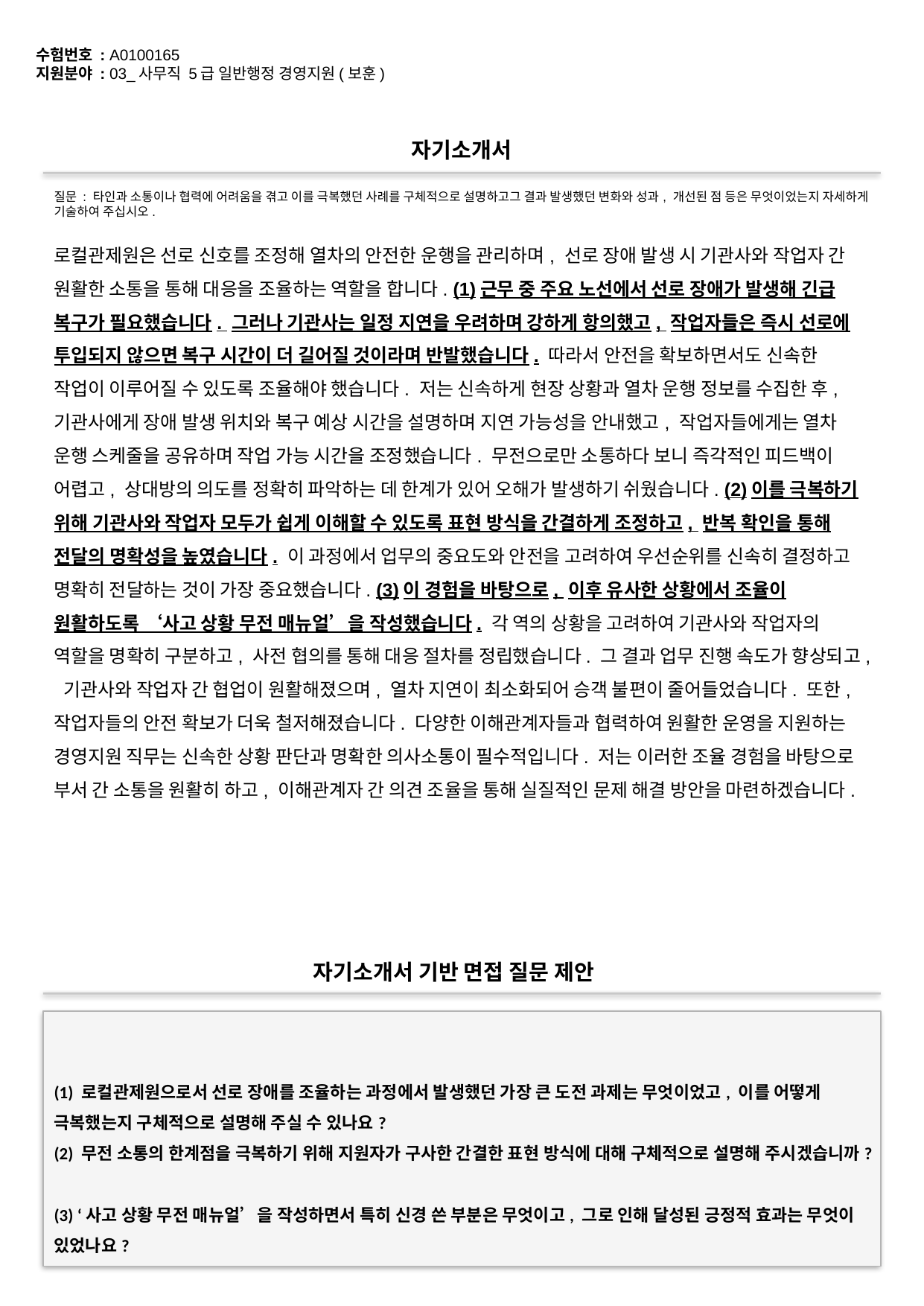

수험번호 : A0100165
지원분야 : 03_사무직 5급 일반행정 경영지원(보훈)
#

자기소개서

질문 : 타인과 소통이나 협력에 어려움을 겪고 이를 극복했던 사례를 구체적으로 설명하고그 결과 발생했던 변화와 성과, 개선된 점 등은 무엇이었는지 자세하게 기술하여 주십시오.

로컬관제원은 선로 신호를 조정해 열차의 안전한 운행을 관리하며, 선로 장애 발생 시 기관사와 작업자 간 원활한 소통을 통해 대응을 조율하는 역할을 합니다. (1)근무 중 주요 노선에서 선로 장애가 발생해 긴급 복구가 필요했습니다. 그러나 기관사는 일정 지연을 우려하며 강하게 항의했고, 작업자들은 즉시 선로에 투입되지 않으면 복구 시간이 더 길어질 것이라며 반발했습니다. 따라서 안전을 확보하면서도 신속한 작업이 이루어질 수 있도록 조율해야 했습니다. 저는 신속하게 현장 상황과 열차 운행 정보를 수집한 후, 기관사에게 장애 발생 위치와 복구 예상 시간을 설명하며 지연 가능성을 안내했고, 작업자들에게는 열차 운행 스케줄을 공유하며 작업 가능 시간을 조정했습니다. 무전으로만 소통하다 보니 즉각적인 피드백이 어렵고, 상대방의 의도를 정확히 파악하는 데 한계가 있어 오해가 발생하기 쉬웠습니다. (2)이를 극복하기 위해 기관사와 작업자 모두가 쉽게 이해할 수 있도록 표현 방식을 간결하게 조정하고, 반복 확인을 통해 전달의 명확성을 높였습니다. 이 과정에서 업무의 중요도와 안전을 고려하여 우선순위를 신속히 결정하고 명확히 전달하는 것이 가장 중요했습니다. (3)이 경험을 바탕으로, 이후 유사한 상황에서 조율이 원활하도록 ‘사고 상황 무전 매뉴얼’을 작성했습니다. 각 역의 상황을 고려하여 기관사와 작업자의 역할을 명확히 구분하고, 사전 협의를 통해 대응 절차를 정립했습니다. 그 결과 업무 진행 속도가 향상되고, 기관사와 작업자 간 협업이 원활해졌으며, 열차 지연이 최소화되어 승객 불편이 줄어들었습니다. 또한, 작업자들의 안전 확보가 더욱 철저해졌습니다. 다양한 이해관계자들과 협력하여 원활한 운영을 지원하는 경영지원 직무는 신속한 상황 판단과 명확한 의사소통이 필수적입니다. 저는 이러한 조율 경험을 바탕으로 부서 간 소통을 원활히 하고, 이해관계자 간 의견 조율을 통해 실질적인 문제 해결 방안을 마련하겠습니다.

자기소개서 기반 면접 질문 제안

(1) 로컬관제원으로서 선로 장애를 조율하는 과정에서 발생했던 가장 큰 도전 과제는 무엇이었고, 이를 어떻게 극복했는지 구체적으로 설명해 주실 수 있나요?
(2) 무전 소통의 한계점을 극복하기 위해 지원자가 구사한 간결한 표현 방식에 대해 구체적으로 설명해 주시겠습니까?
(3) ‘사고 상황 무전 매뉴얼’을 작성하면서 특히 신경 쓴 부분은 무엇이고, 그로 인해 달성된 긍정적 효과는 무엇이 있었나요?